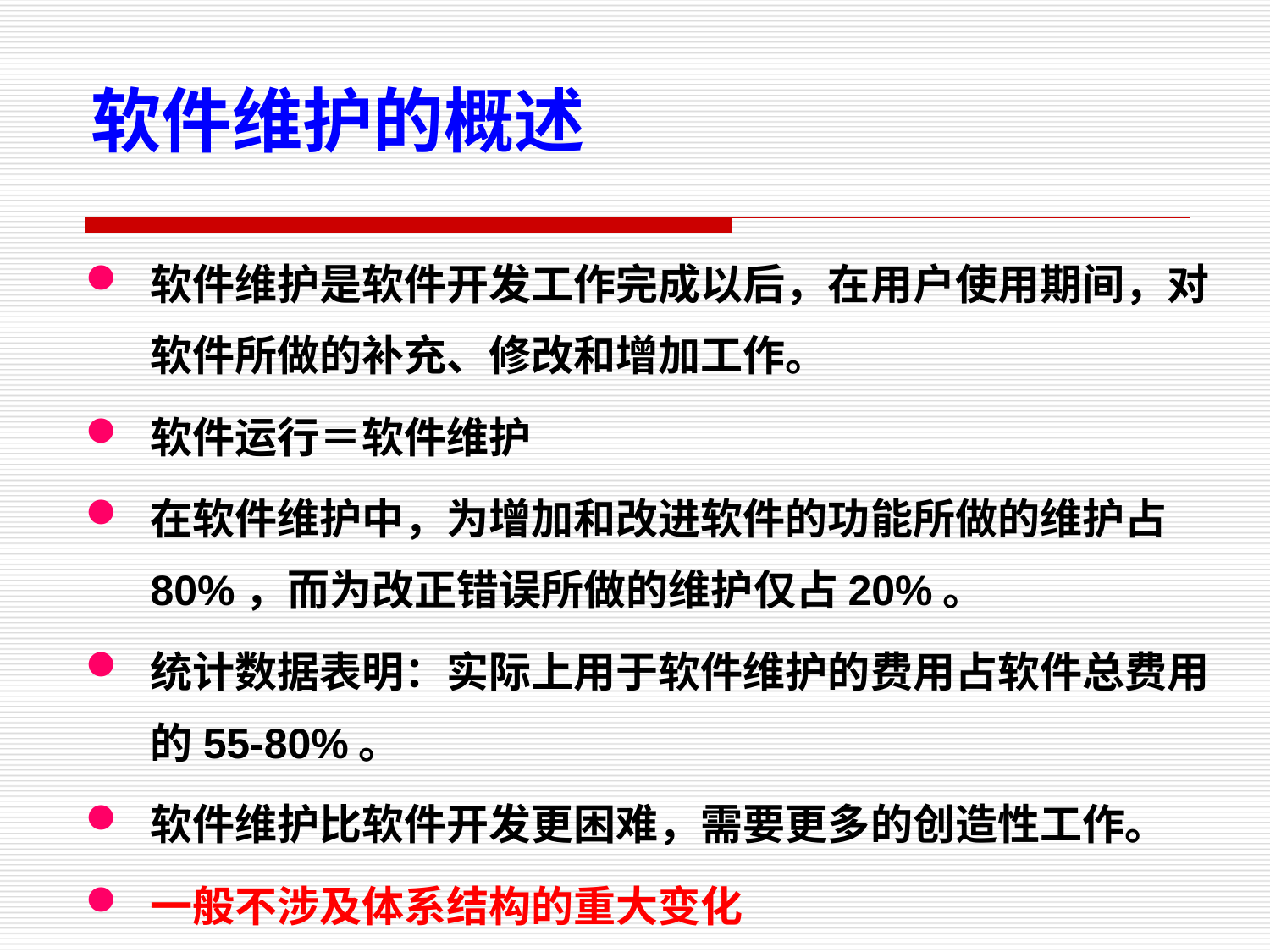

软件维护的概述
软件维护是软件开发工作完成以后，在用户使用期间，对软件所做的补充、修改和增加工作。
软件运行＝软件维护
在软件维护中，为增加和改进软件的功能所做的维护占80%，而为改正错误所做的维护仅占20%。
统计数据表明：实际上用于软件维护的费用占软件总费用的55-80%。
软件维护比软件开发更困难，需要更多的创造性工作。
一般不涉及体系结构的重大变化